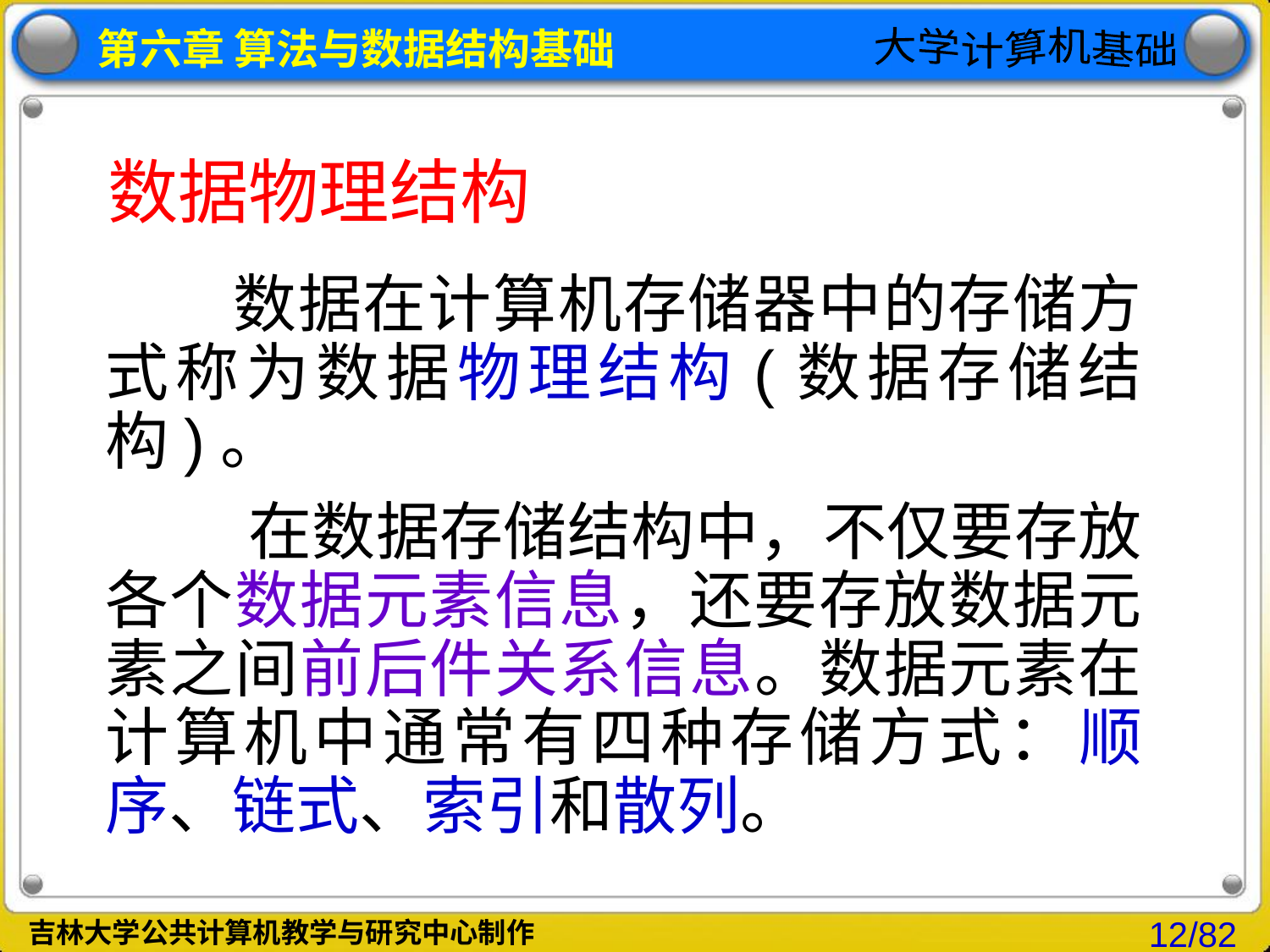

# 数据物理结构
            数据在计算机存储器中的存储方式称为数据物理结构(数据存储结构)。
            在数据存储结构中，不仅要存放各个数据元素信息，还要存放数据元素之间前后件关系信息。数据元素在计算机中通常有四种存储方式：顺序、链式、索引和散列。
12/82